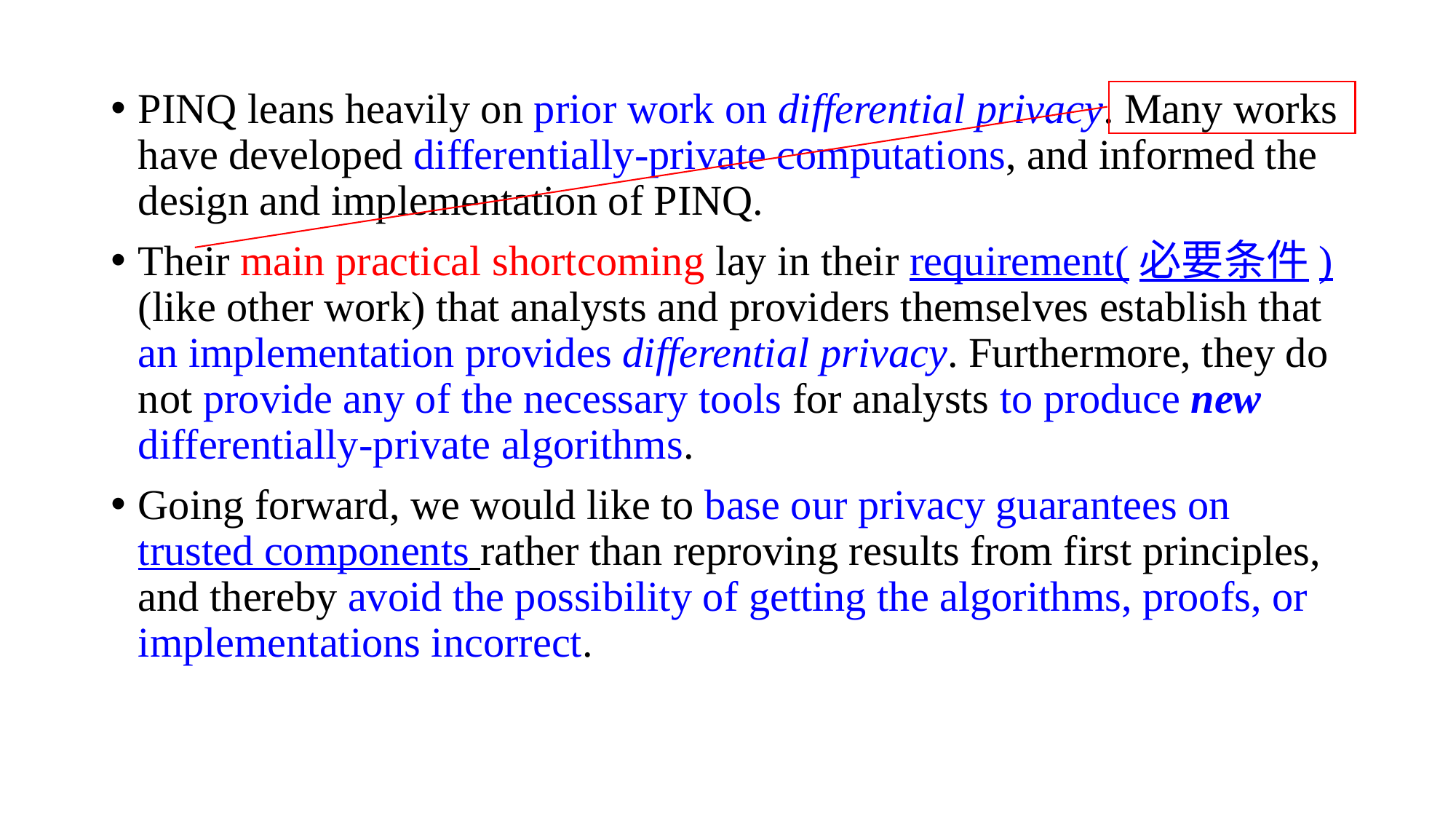

PINQ leans heavily on prior work on differential privacy. Many works have developed differentially-private computations, and informed the design and implementation of PINQ.
Their main practical shortcoming lay in their requirement(必要条件) (like other work) that analysts and providers themselves establish that an implementation provides differential privacy. Furthermore, they do not provide any of the necessary tools for analysts to produce new differentially-private algorithms.
Going forward, we would like to base our privacy guarantees on trusted components rather than reproving results from first principles, and thereby avoid the possibility of getting the algorithms, proofs, or implementations incorrect.